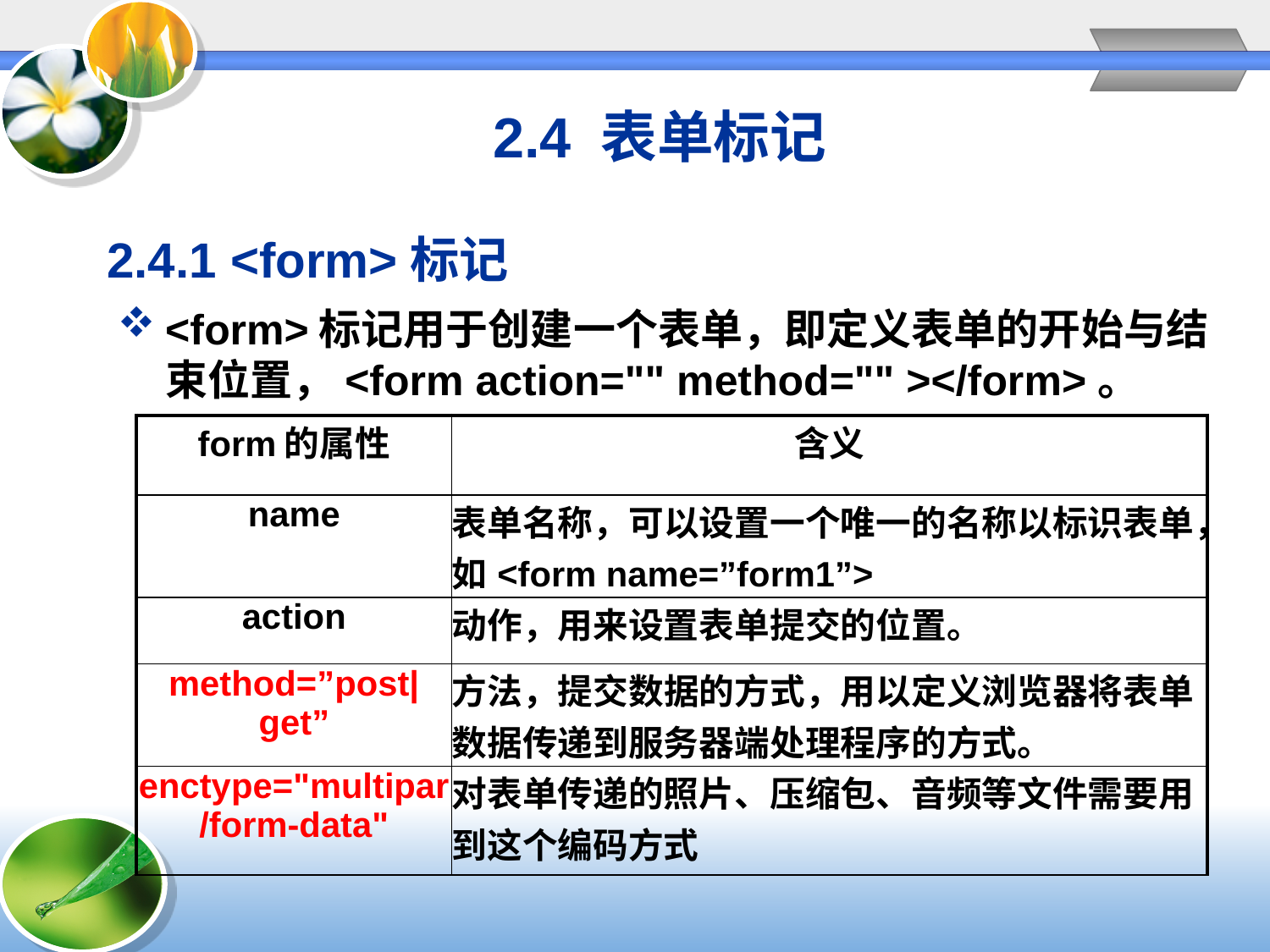

2.4 表单标记
2.4.1 <form>标记
<form>标记用于创建一个表单，即定义表单的开始与结束位置，<form action="" method="" ></form>。

| form的属性 | 含义 |
| --- | --- |
| name | 表单名称，可以设置一个唯一的名称以标识表单，如<form name=”form1”> |
| action | 动作，用来设置表单提交的位置。 |
| method=”post|get” | 方法，提交数据的方式，用以定义浏览器将表单数据传递到服务器端处理程序的方式。 |
| enctype="multipar/form-data" | 对表单传递的照片、压缩包、音频等文件需要用到这个编码方式 |